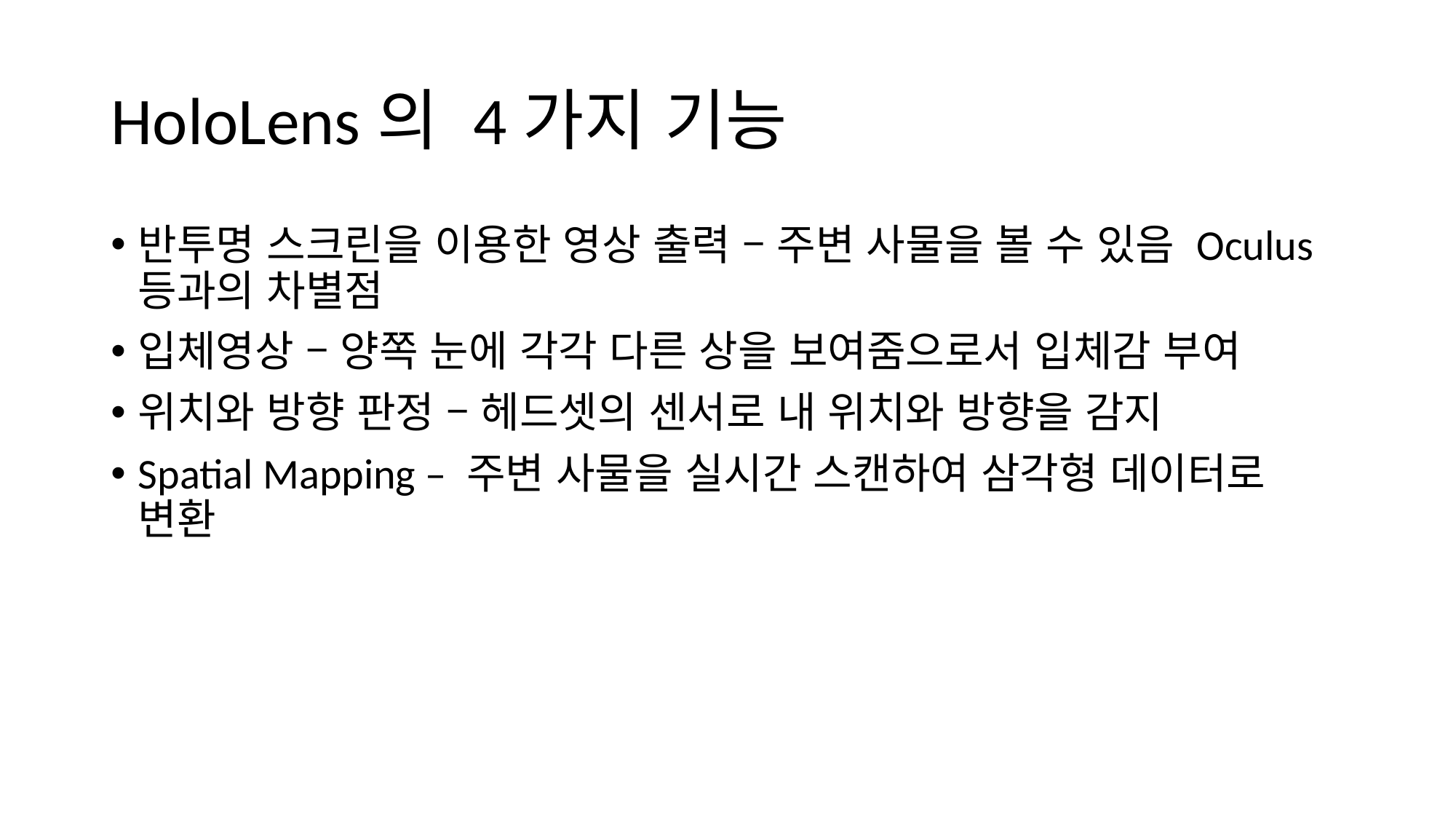

# HoloLens의 4가지 기능
반투명 스크린을 이용한 영상 출력 – 주변 사물을 볼 수 있음 Oculus등과의 차별점
입체영상 – 양쪽 눈에 각각 다른 상을 보여줌으로서 입체감 부여
위치와 방향 판정 – 헤드셋의 센서로 내 위치와 방향을 감지
Spatial Mapping – 주변 사물을 실시간 스캔하여 삼각형 데이터로 변환